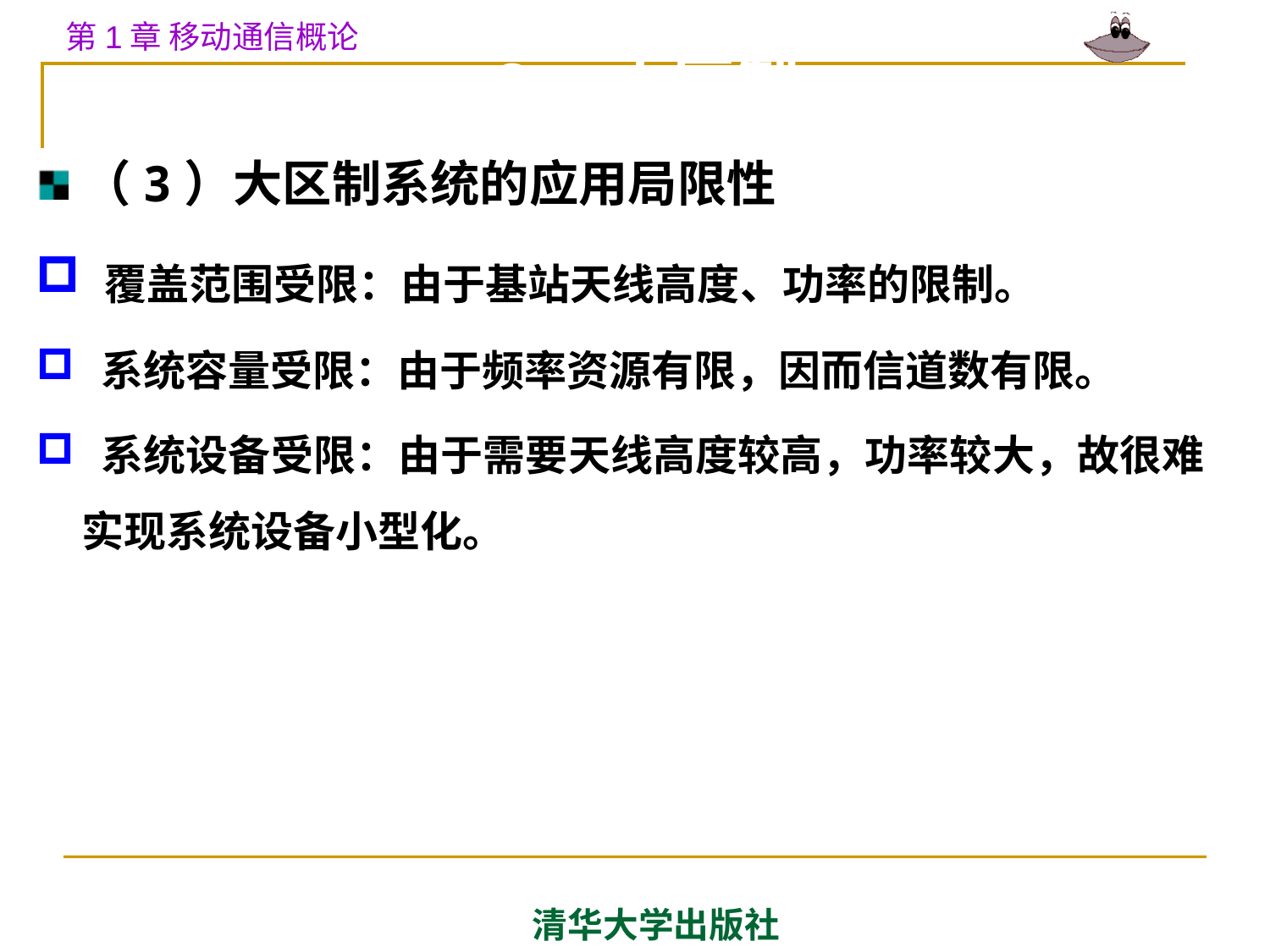

# 2、大区制
（3）大区制系统的应用局限性
 覆盖范围受限：由于基站天线高度、功率的限制。
 系统容量受限：由于频率资源有限，因而信道数有限。
 系统设备受限：由于需要天线高度较高，功率较大，故很难实现系统设备小型化。